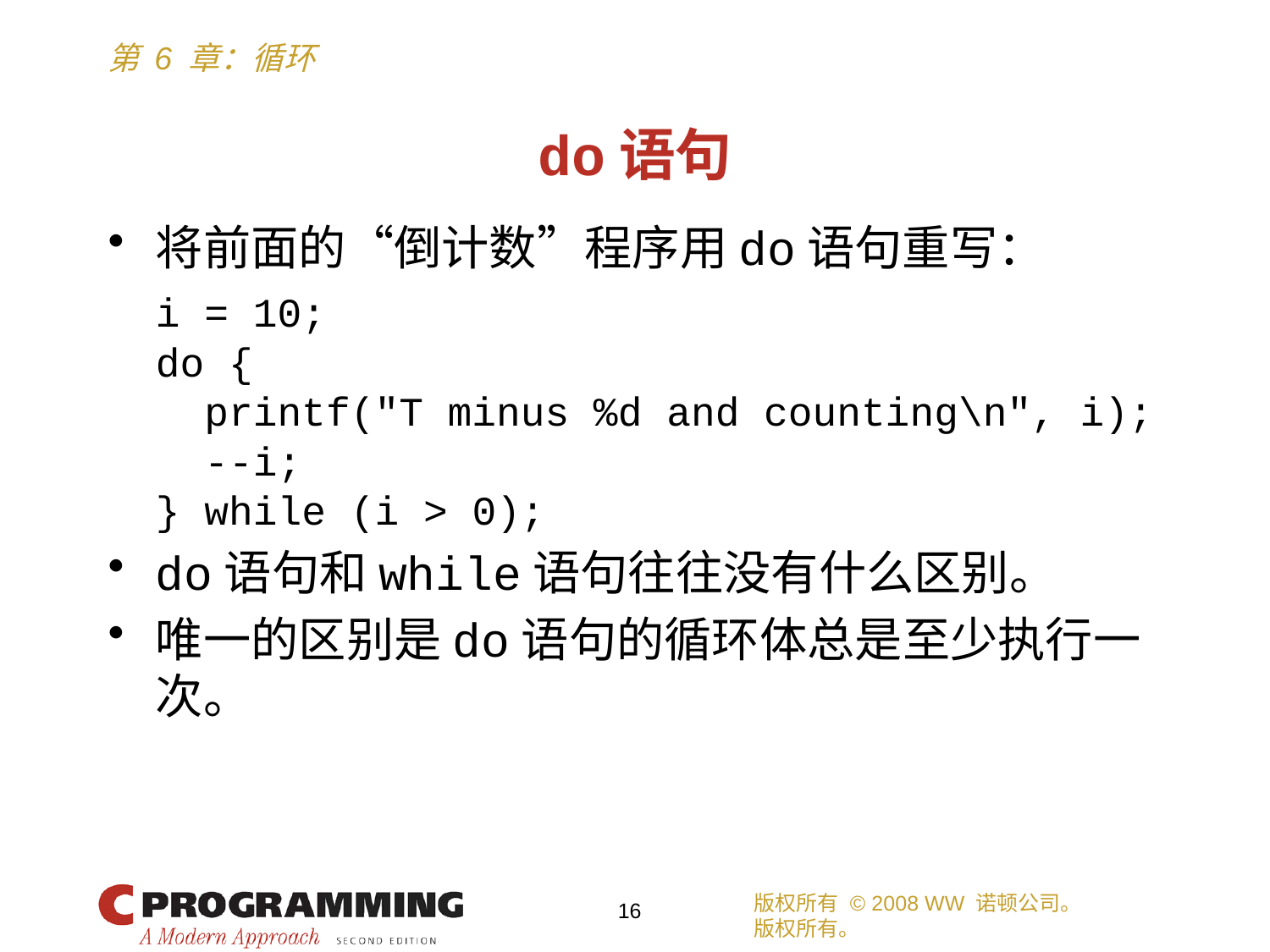

# do语句
将前面的“倒计数”程序用do语句重写：
	i = 10;
	do {
	  printf("T minus %d and counting\n", i);
	  --i;
	} while (i > 0);
do语句和while语句往往没有什么区别。
唯一的区别是do语句的循环体总是至少执行一次。

版权所有 © 2008 WW 诺顿公司。
版权所有。
16